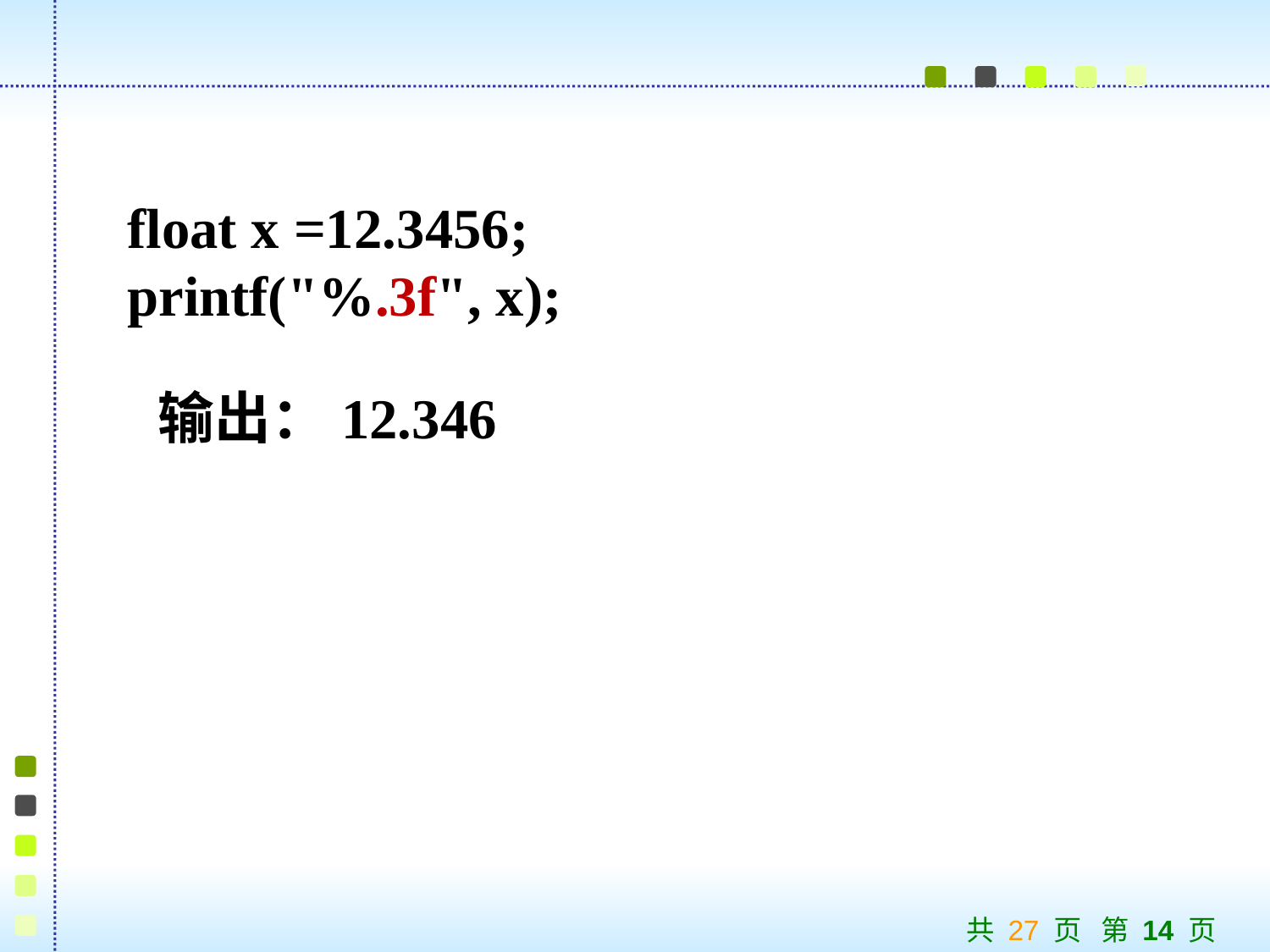

float x =12.3456;
printf("%.3f", x);
输出：12.346
共 27 页   第 14 页